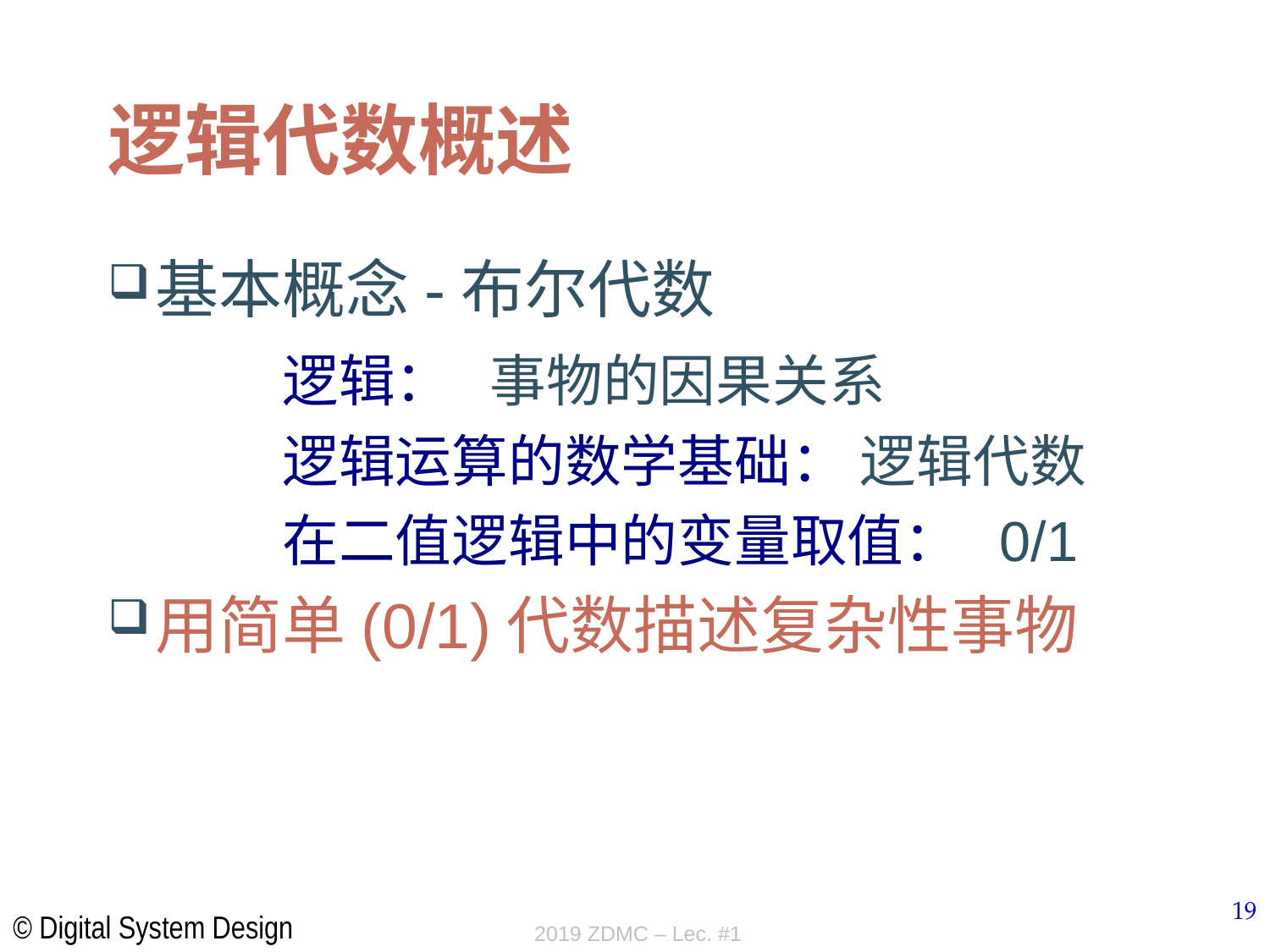

# 逻辑代数概述
基本概念-布尔代数
		逻辑：   事物的因果关系
		逻辑运算的数学基础： 逻辑代数
		在二值逻辑中的变量取值：  0/1
用简单(0/1)代数描述复杂性事物

2019 ZDMC – Lec. #1
19